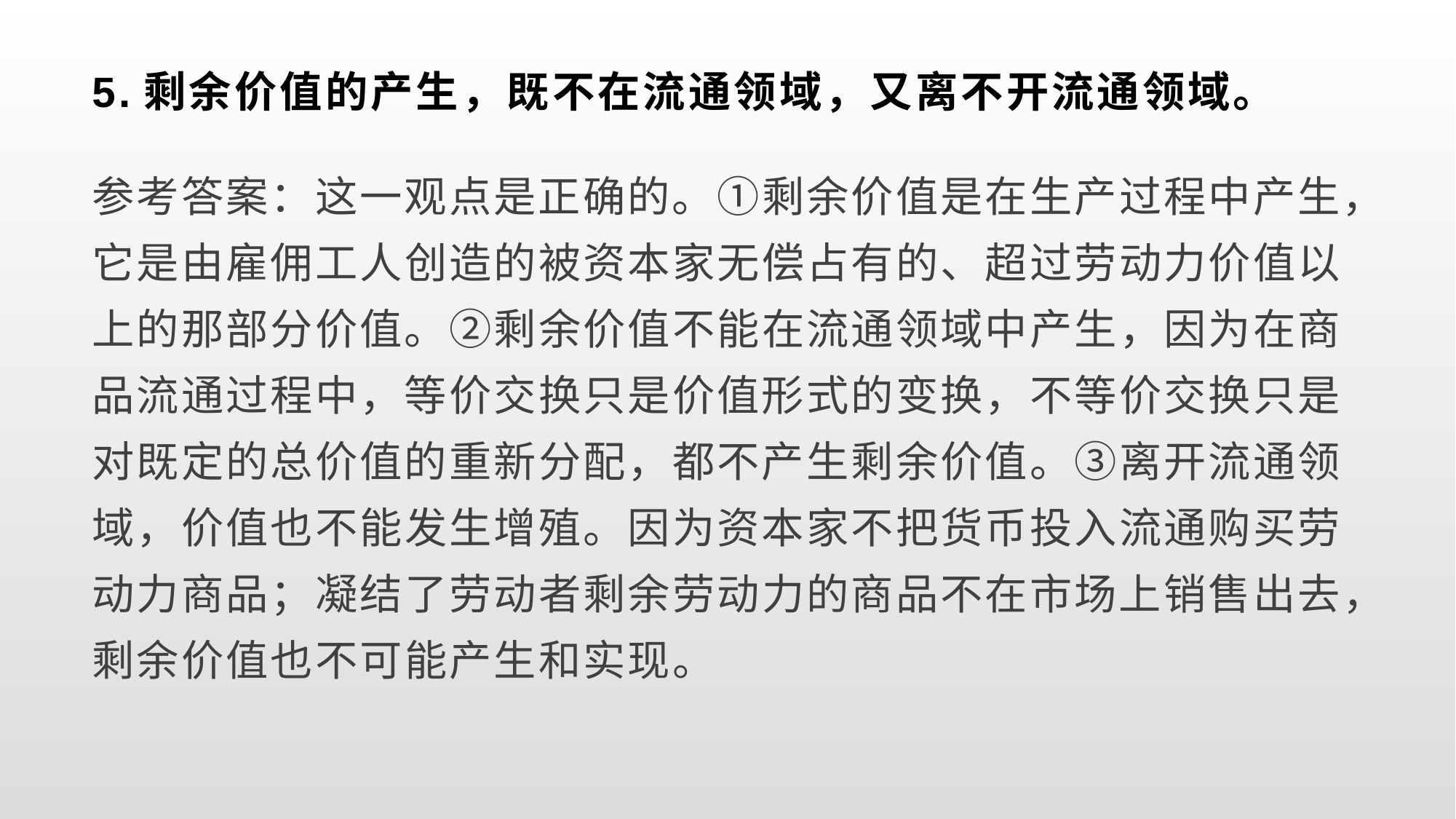

# 5.剩余价值的产生，既不在流通领域，又离不开流通领域。
参考答案：这一观点是正确的。①剩余价值是在生产过程中产生，它是由雇佣工人创造的被资本家无偿占有的、超过劳动力价值以上的那部分价值。②剩余价值不能在流通领域中产生，因为在商品流通过程中，等价交换只是价值形式的变换，不等价交换只是对既定的总价值的重新分配，都不产生剩余价值。③离开流通领域，价值也不能发生增殖。因为资本家不把货币投入流通购买劳动力商品；凝结了劳动者剩余劳动力的商品不在市场上销售出去，剩余价值也不可能产生和实现。